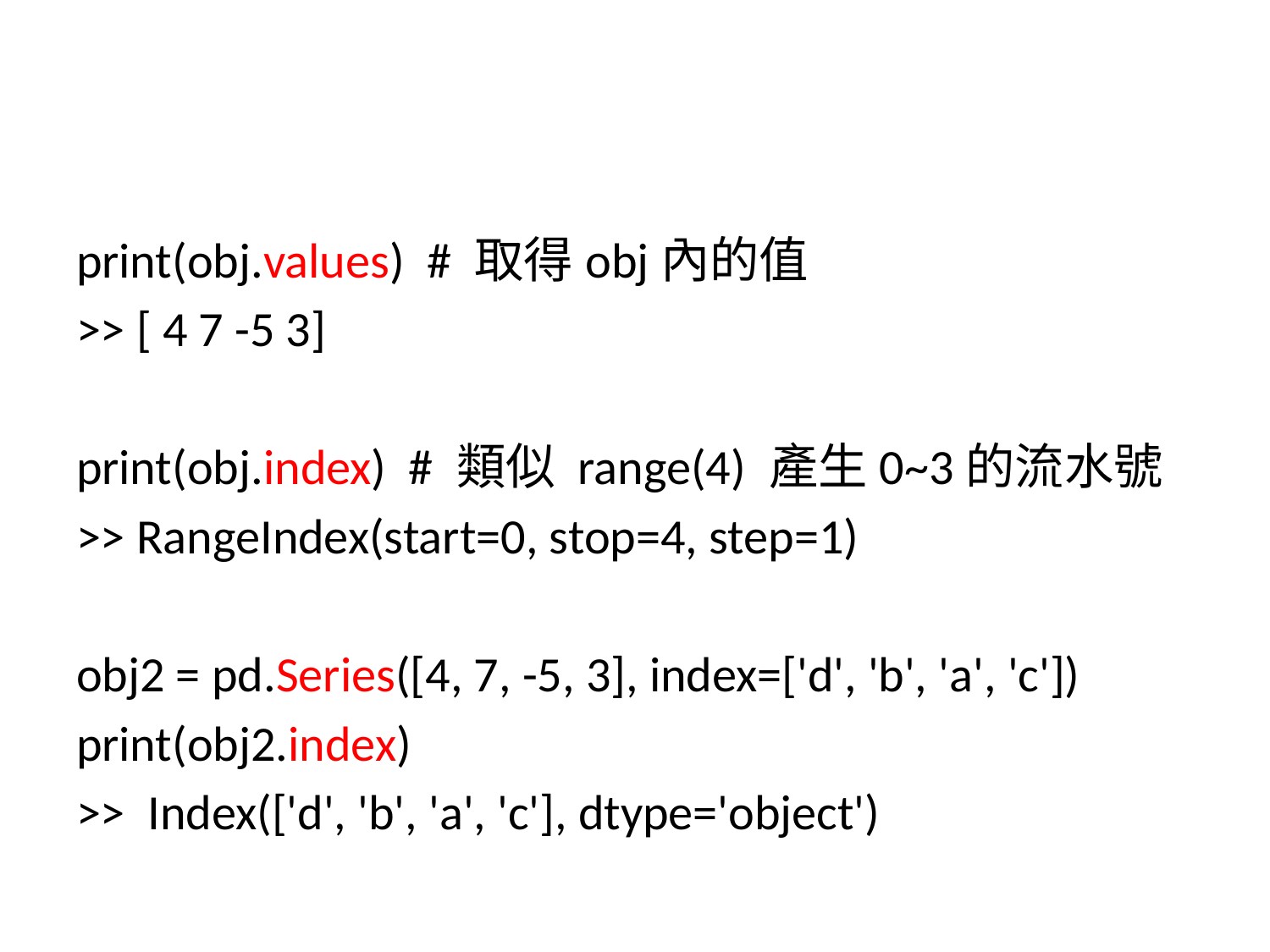

#
print(obj.values)  # 取得obj內的值
>> [ 4 7 -5 3]

print(obj.index)  # 類似 range(4) 產生0~3的流水號
>> RangeIndex(start=0, stop=4, step=1)

obj2 = pd.Series([4, 7, -5, 3], index=['d', 'b', 'a', 'c'])
print(obj2.index)
>>  Index(['d', 'b', 'a', 'c'], dtype='object')